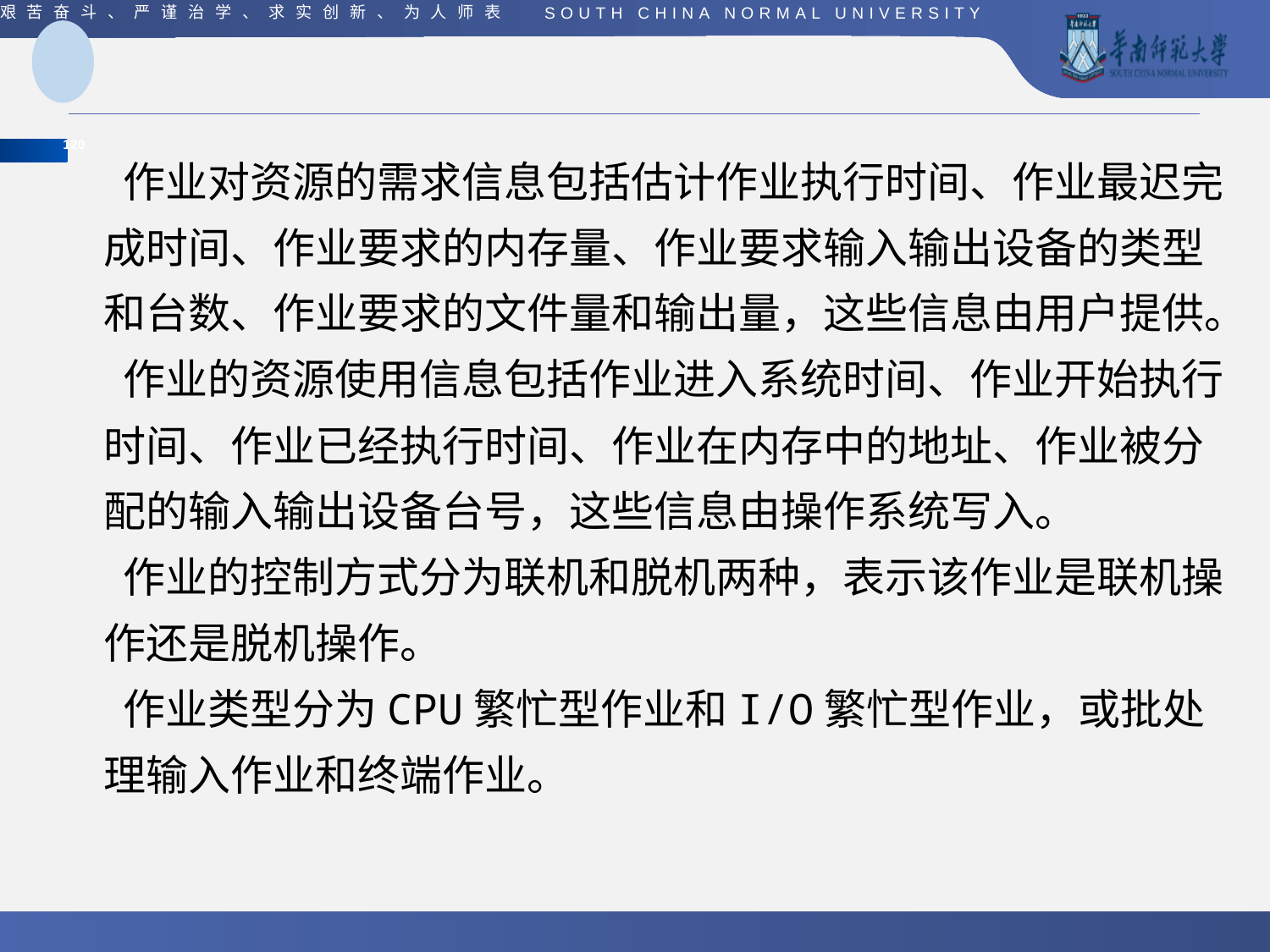

作业对资源的需求信息包括估计作业执行时间、作业最迟完成时间、作业要求的内存量、作业要求输入输出设备的类型和台数、作业要求的文件量和输出量，这些信息由用户提供。
      作业的资源使用信息包括作业进入系统时间、作业开始执行时间、作业已经执行时间、作业在内存中的地址、作业被分配的输入输出设备台号，这些信息由操作系统写入。
      作业的控制方式分为联机和脱机两种，表示该作业是联机操作还是脱机操作。
      作业类型分为CPU繁忙型作业和I/O繁忙型作业，或批处理输入作业和终端作业。

120